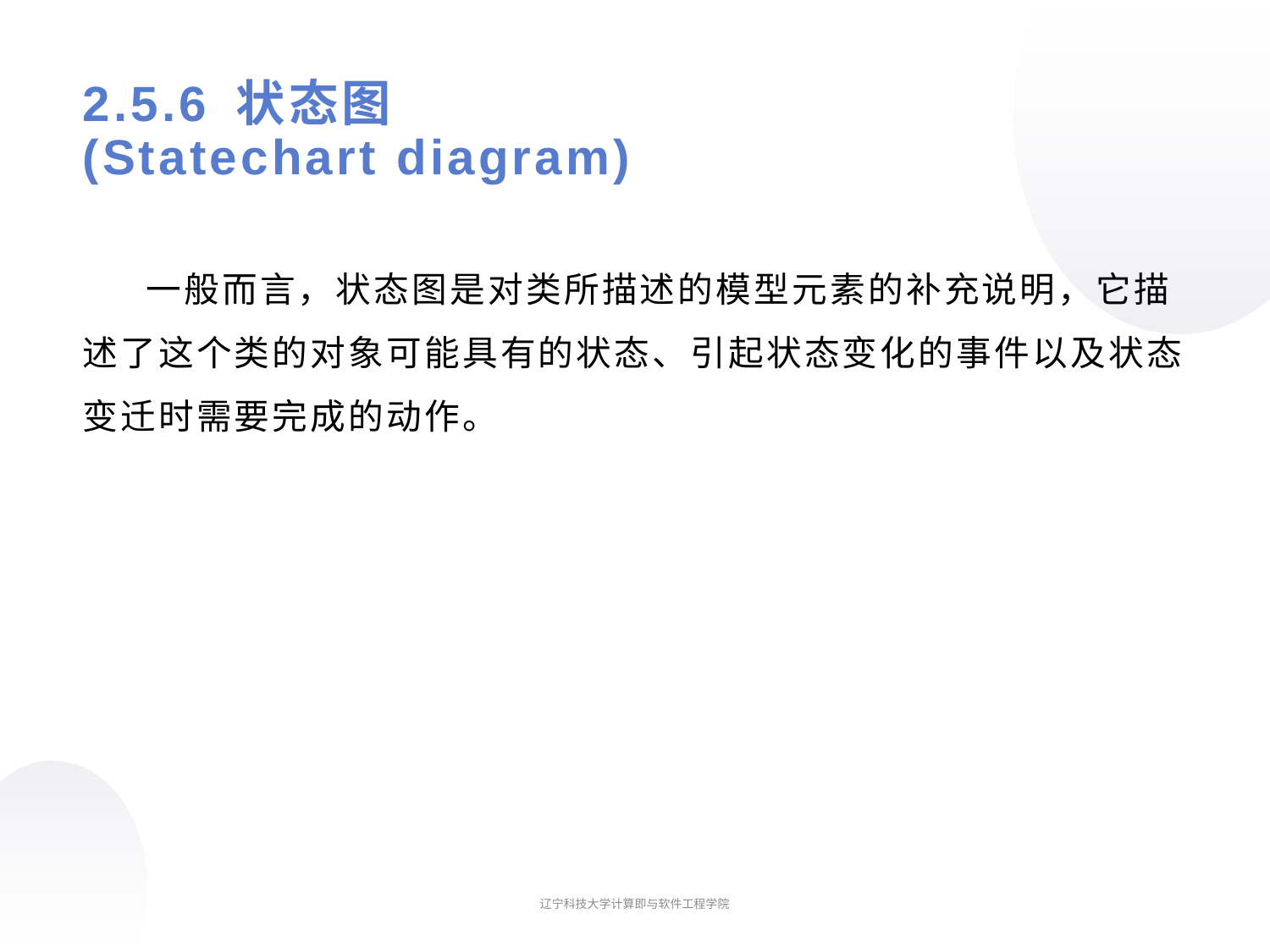

# 2.5.6 状态图 (Statechart diagram)
一般而言，状态图是对类所描述的模型元素的补充说明，它描述了这个类的对象可能具有的状态、引起状态变化的事件以及状态变迁时需要完成的动作。

辽宁科技大学计算即与软件工程学院
88